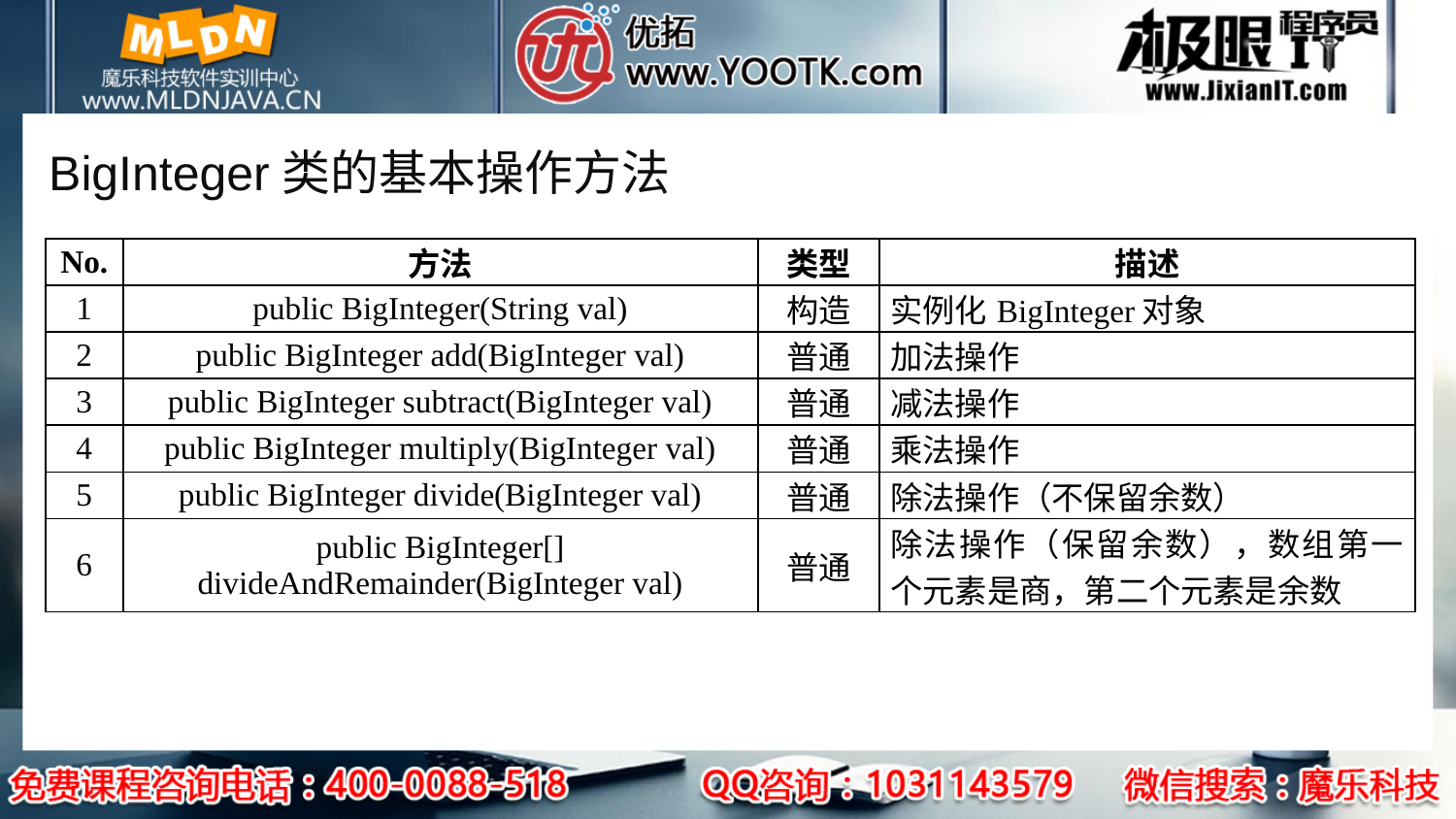

# BigInteger类的基本操作方法
| No. | 方法 | 类型 | 描述 |
| --- | --- | --- | --- |
| 1 | public BigInteger(String val) | 构造 | 实例化BigInteger对象 |
| 2 | public BigInteger add(BigInteger val) | 普通 | 加法操作 |
| 3 | public BigInteger subtract(BigInteger val) | 普通 | 减法操作 |
| 4 | public BigInteger multiply(BigInteger val) | 普通 | 乘法操作 |
| 5 | public BigInteger divide(BigInteger val) | 普通 | 除法操作（不保留余数） |
| 6 | public BigInteger[] divideAndRemainder(BigInteger val) | 普通 | 除法操作（保留余数），数组第一个元素是商，第二个元素是余数 |